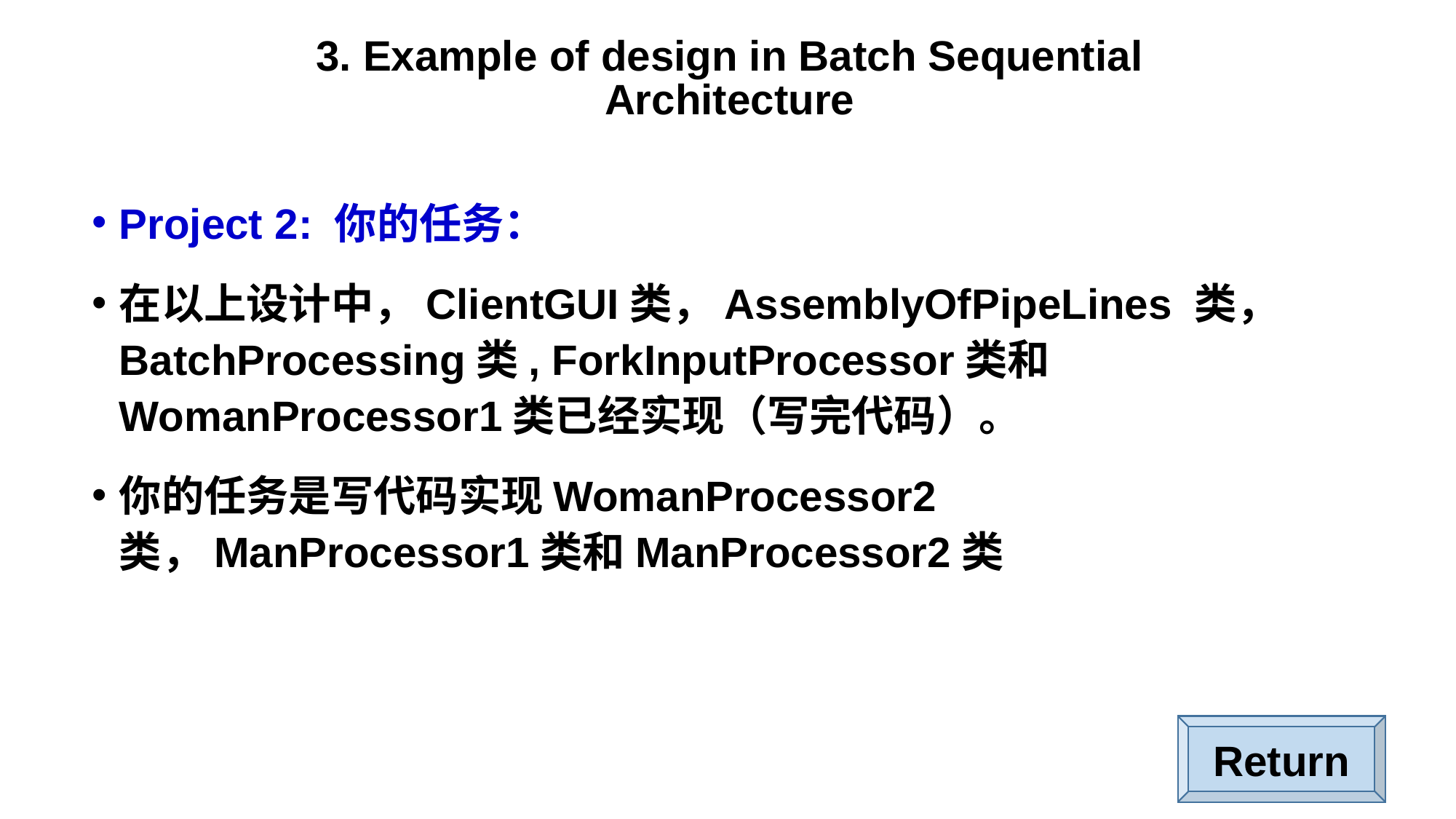

3. Example of design in Batch Sequential Architecture
Project 2: 你的任务：
在以上设计中，ClientGUI类，AssemblyOfPipeLines 类，BatchProcessing类, ForkInputProcessor类和WomanProcessor1类已经实现（写完代码）。
你的任务是写代码实现WomanProcessor2类，ManProcessor1类和ManProcessor2类
Return